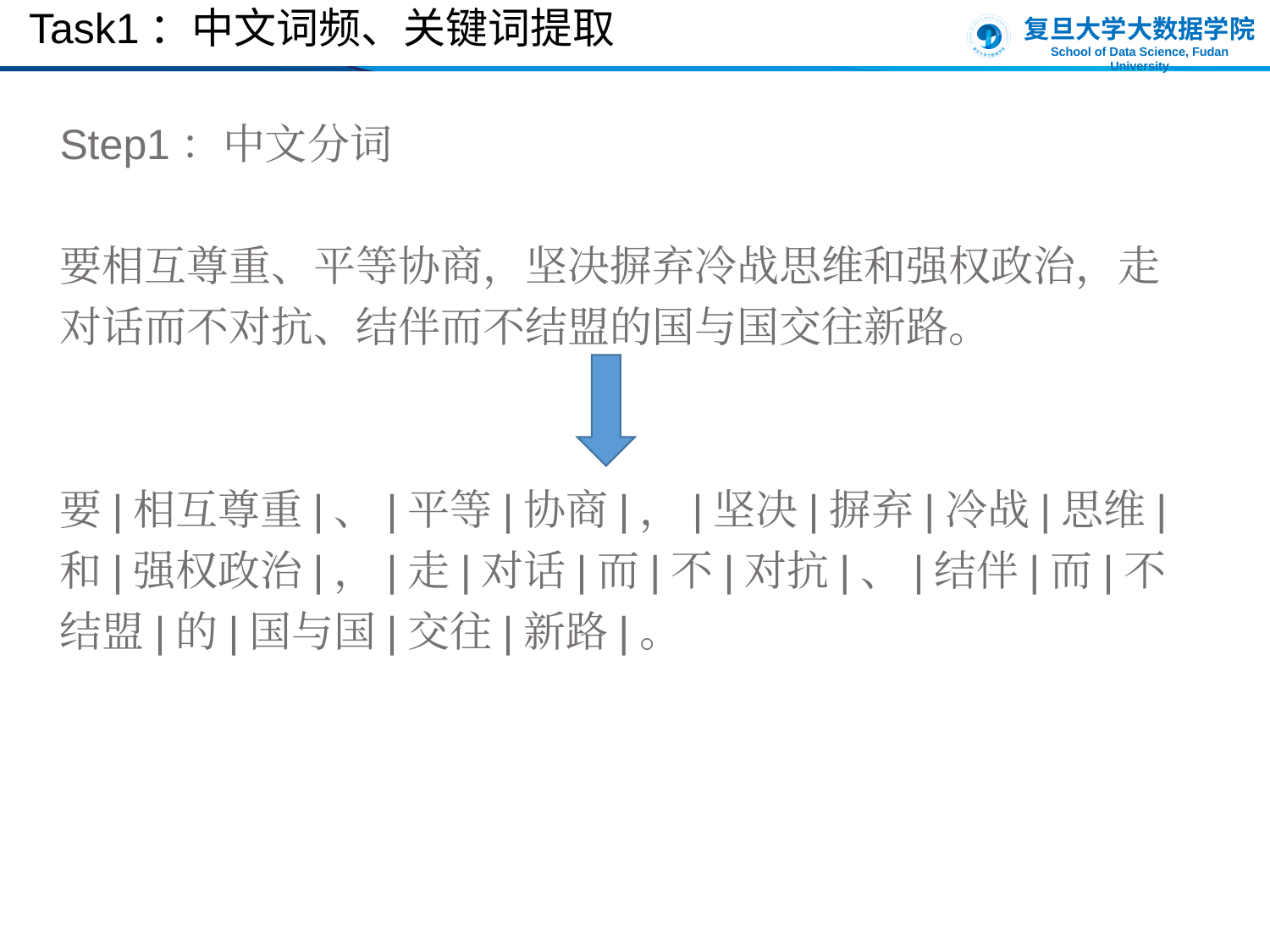

# Task1：中文词频、关键词提取
Step1：中文分词

要相互尊重、平等协商，坚决摒弃冷战思维和强权政治，走对话而不对抗、结伴而不结盟的国与国交往新路。

要|相互尊重|、|平等|协商|，|坚决|摒弃|冷战|思维|和|强权政治|，|走|对话|而|不|对抗|、|结伴|而|不结盟|的|国与国|交往|新路|。